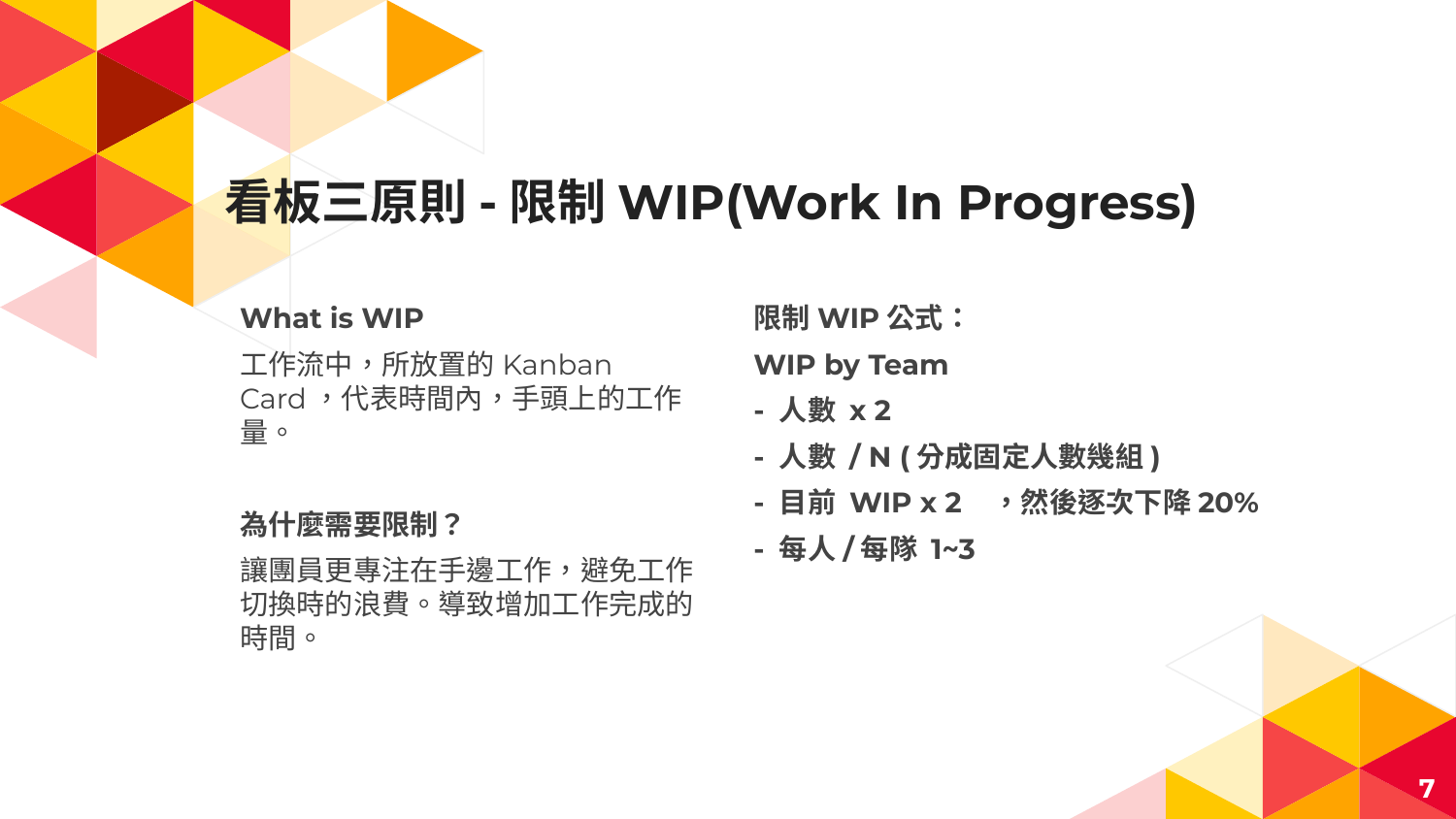

# 看板三原則-限制WIP(Work In Progress)
What is WIP
工作流中，所放置的Kanban Card，代表時間內，手頭上的工作量。

為什麼需要限制？
讓團員更專注在手邊工作，避免工作切換時的浪費。導致增加工作完成的時間。
限制WIP公式：
WIP by Team
- 人數 x 2
- 人數 / N (分成固定人數幾組)
- 目前 WIP x 2   ，然後逐次下降20%
- 每人/每隊 1~3

7